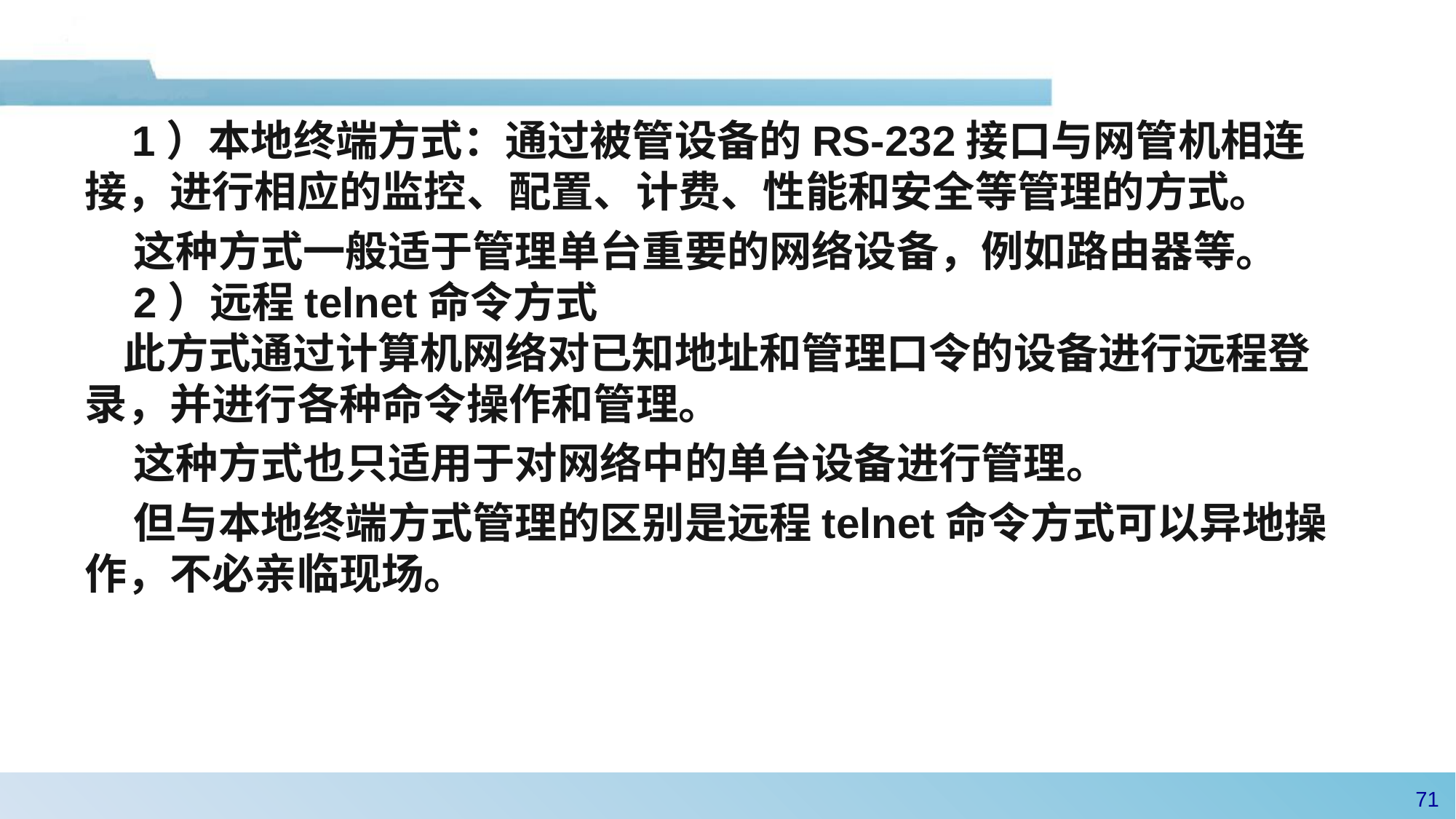

1）本地终端方式：通过被管设备的RS-232接口与网管机相连接，进行相应的监控、配置、计费、性能和安全等管理的方式。
    这种方式一般适于管理单台重要的网络设备，例如路由器等。
    2）远程telnet命令方式
    此方式通过计算机网络对已知地址和管理口令的设备进行远程登录，并进行各种命令操作和管理。
    这种方式也只适用于对网络中的单台设备进行管理。
    但与本地终端方式管理的区别是远程telnet命令方式可以异地操作，不必亲临现场。
71